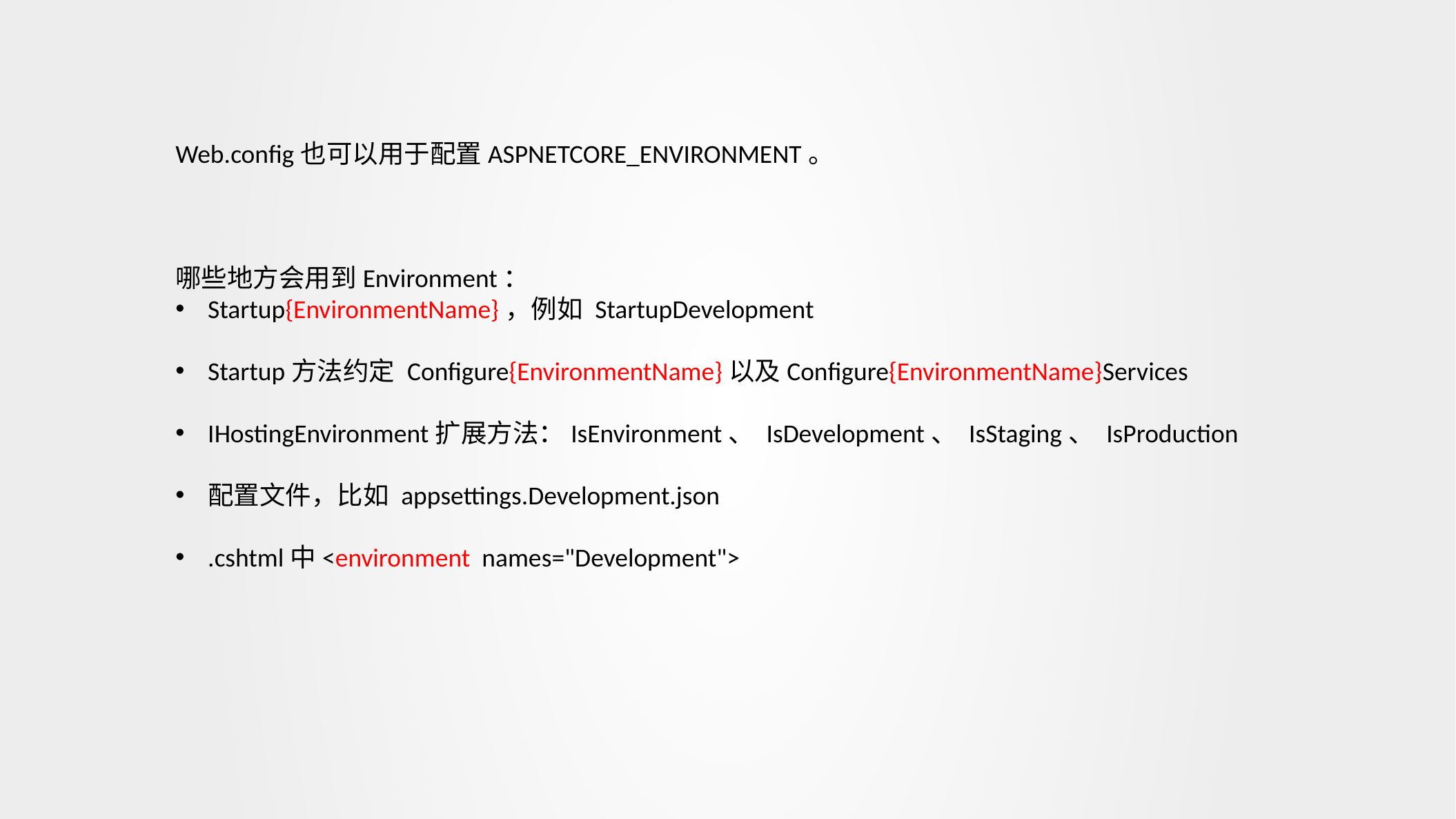

Web.config也可以用于配置ASPNETCORE_ENVIRONMENT。

哪些地方会用到Environment：
Startup{EnvironmentName}，例如 StartupDevelopment

Startup方法约定 Configure{EnvironmentName}以及Configure{EnvironmentName}Services

IHostingEnvironment扩展方法：IsEnvironment、 IsDevelopment、 IsStaging、 IsProduction

配置文件，比如 appsettings.Development.json

.cshtml中<environment  names="Development">